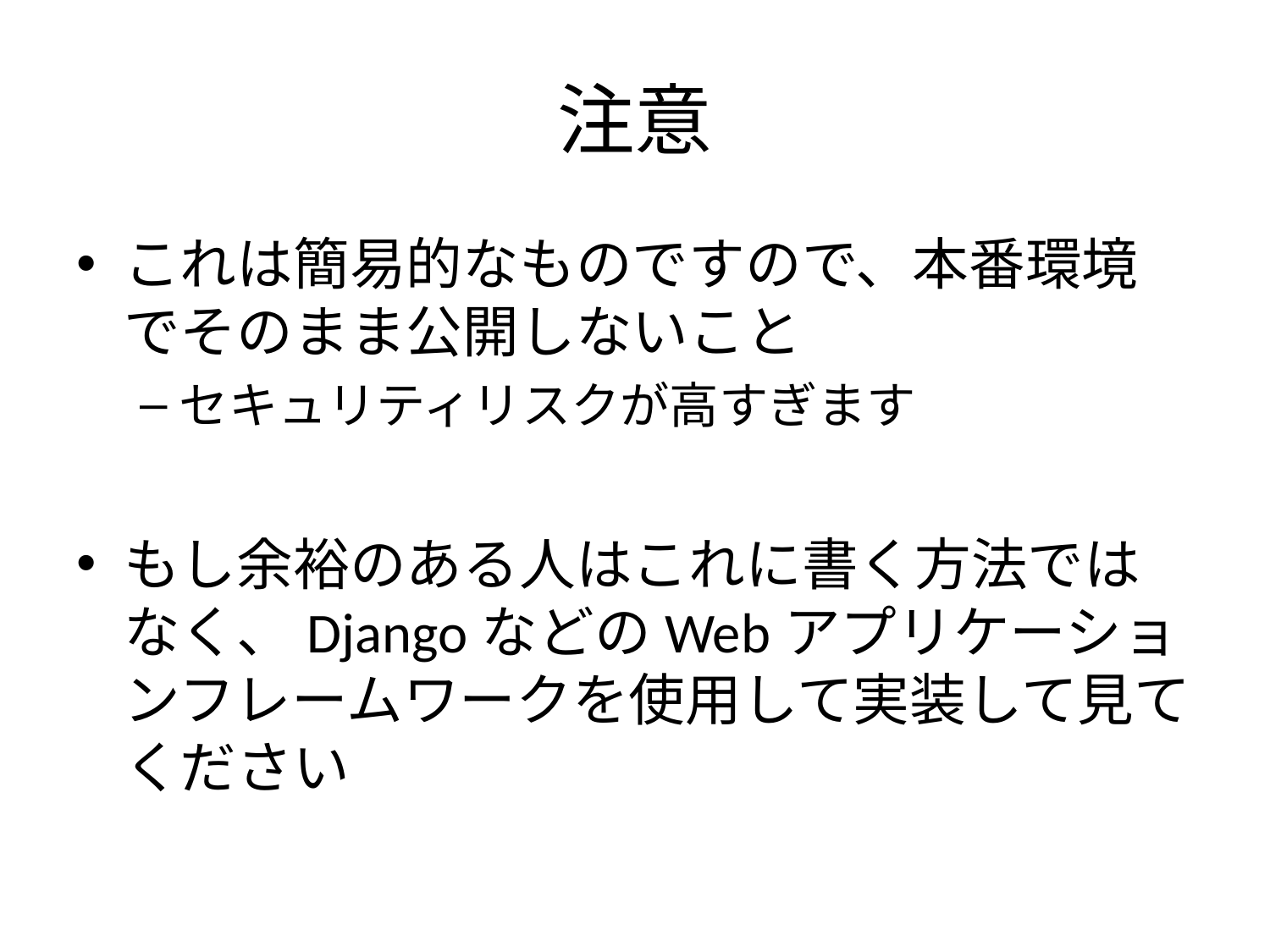

# 注意
これは簡易的なものですので、本番環境でそのまま公開しないこと
セキュリティリスクが高すぎます

もし余裕のある人はこれに書く方法ではなく、DjangoなどのWebアプリケーションフレームワークを使用して実装して見てください